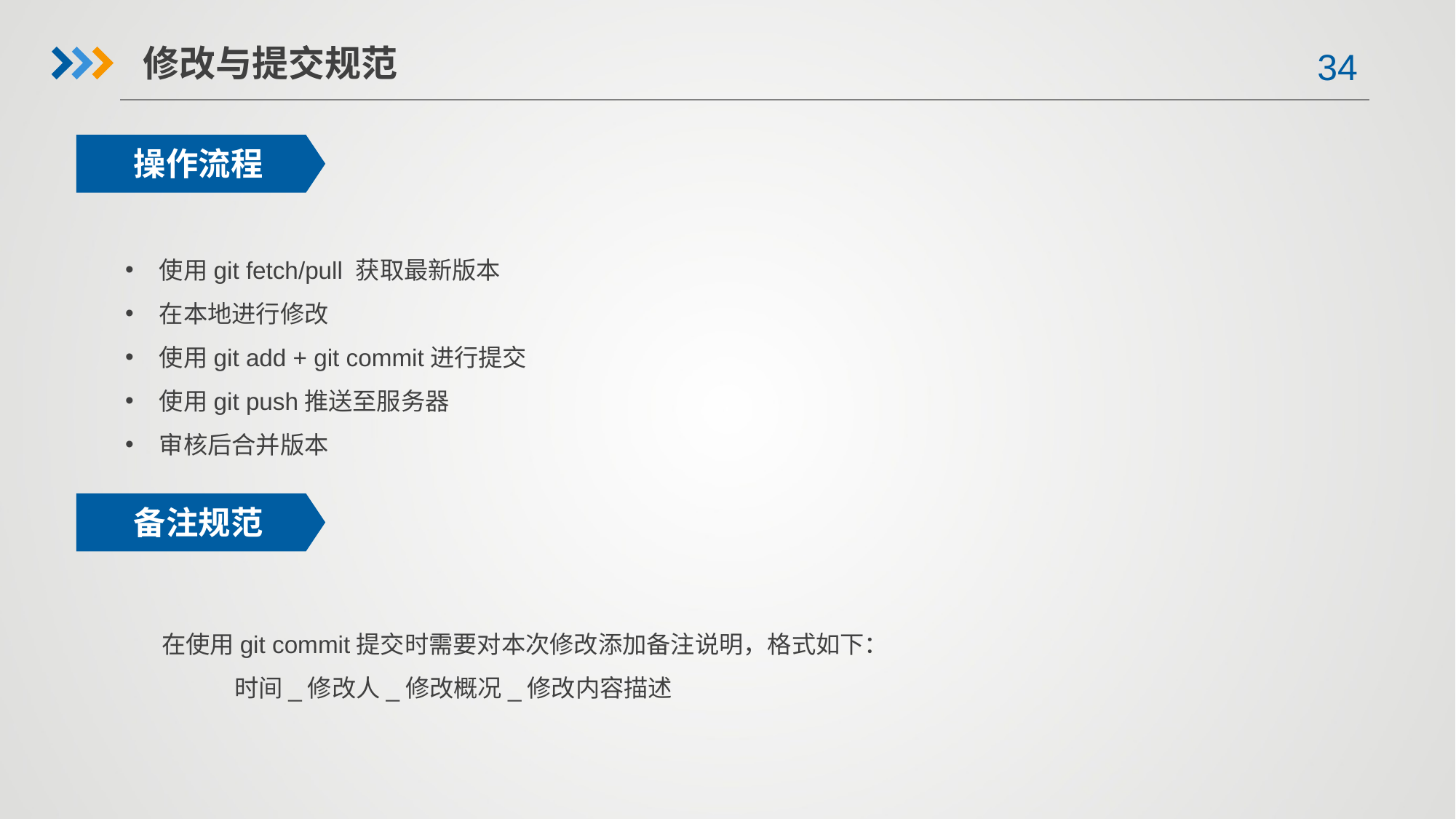

修改与提交规范

操作流程
使用git fetch/pull 获取最新版本
在本地进行修改
使用git add + git commit进行提交
使用git push推送至服务器
审核后合并版本

备注规范
        在使用git commit提交时需要对本次修改添加备注说明，格式如下：
	时间_修改人_修改概况_修改内容描述